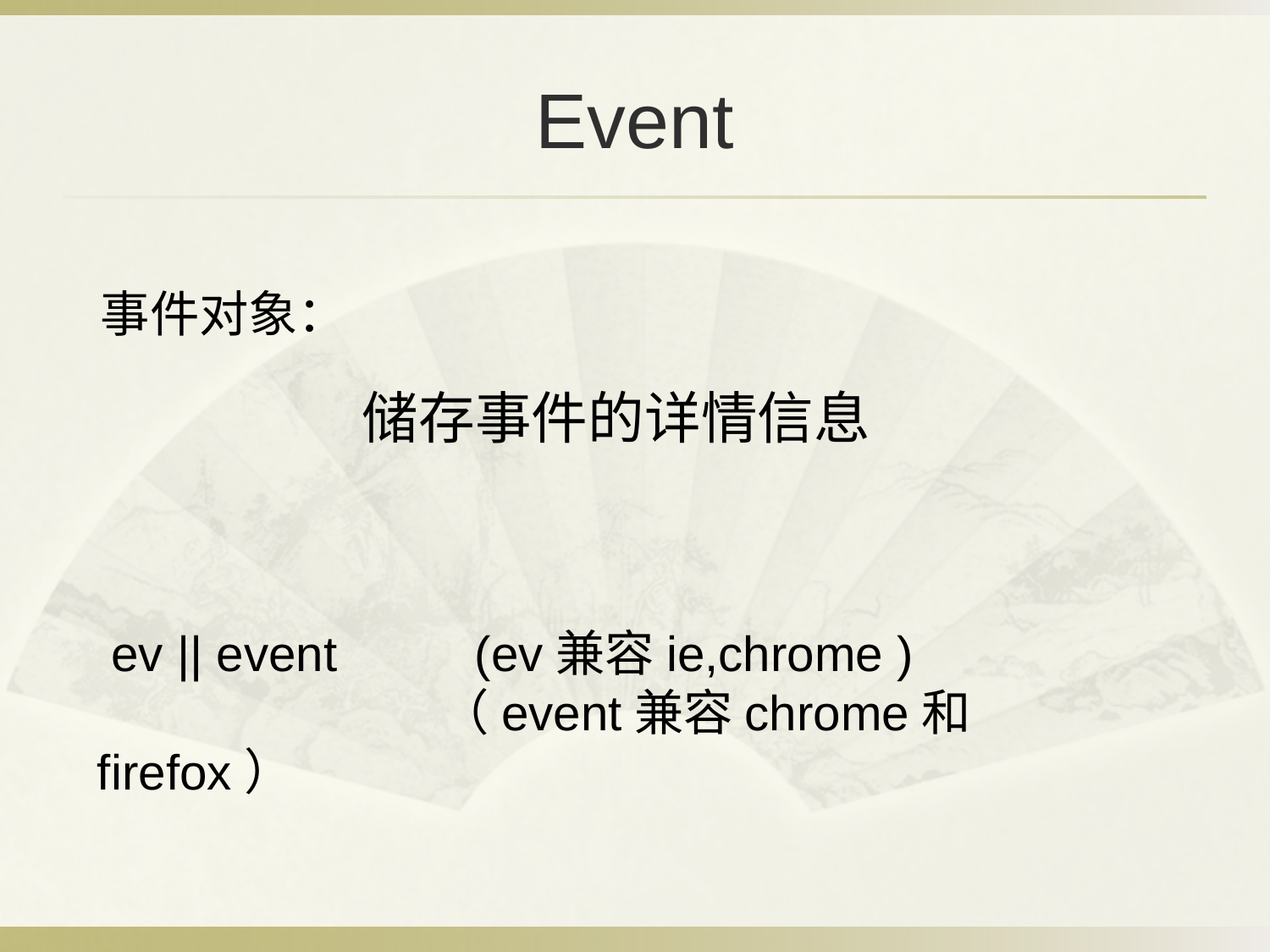

# Event
事件对象：
储存事件的详情信息

 ev || event          (ev兼容ie,chrome )
		       （event兼容chrome和firefox）